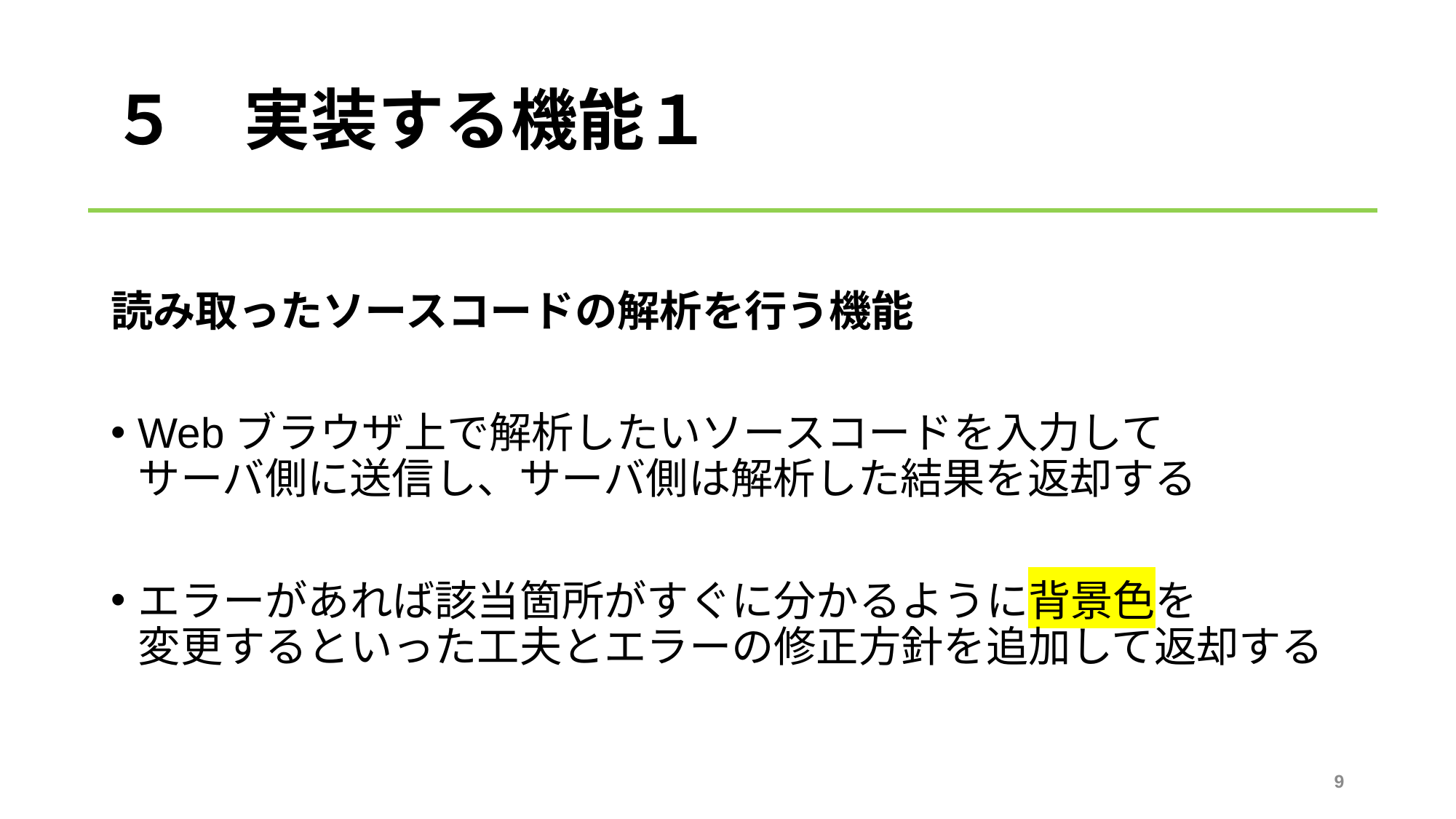

# ５　実装する機能１

読み取ったソースコードの解析を行う機能

Webブラウザ上で解析したいソースコードを入力して　　　サーバ側に送信し、サーバ側は解析した結果を返却する

エラーがあれば該当箇所がすぐに分かるように背景色を　　　変更するといった工夫とエラーの修正方針を追加して返却する

9